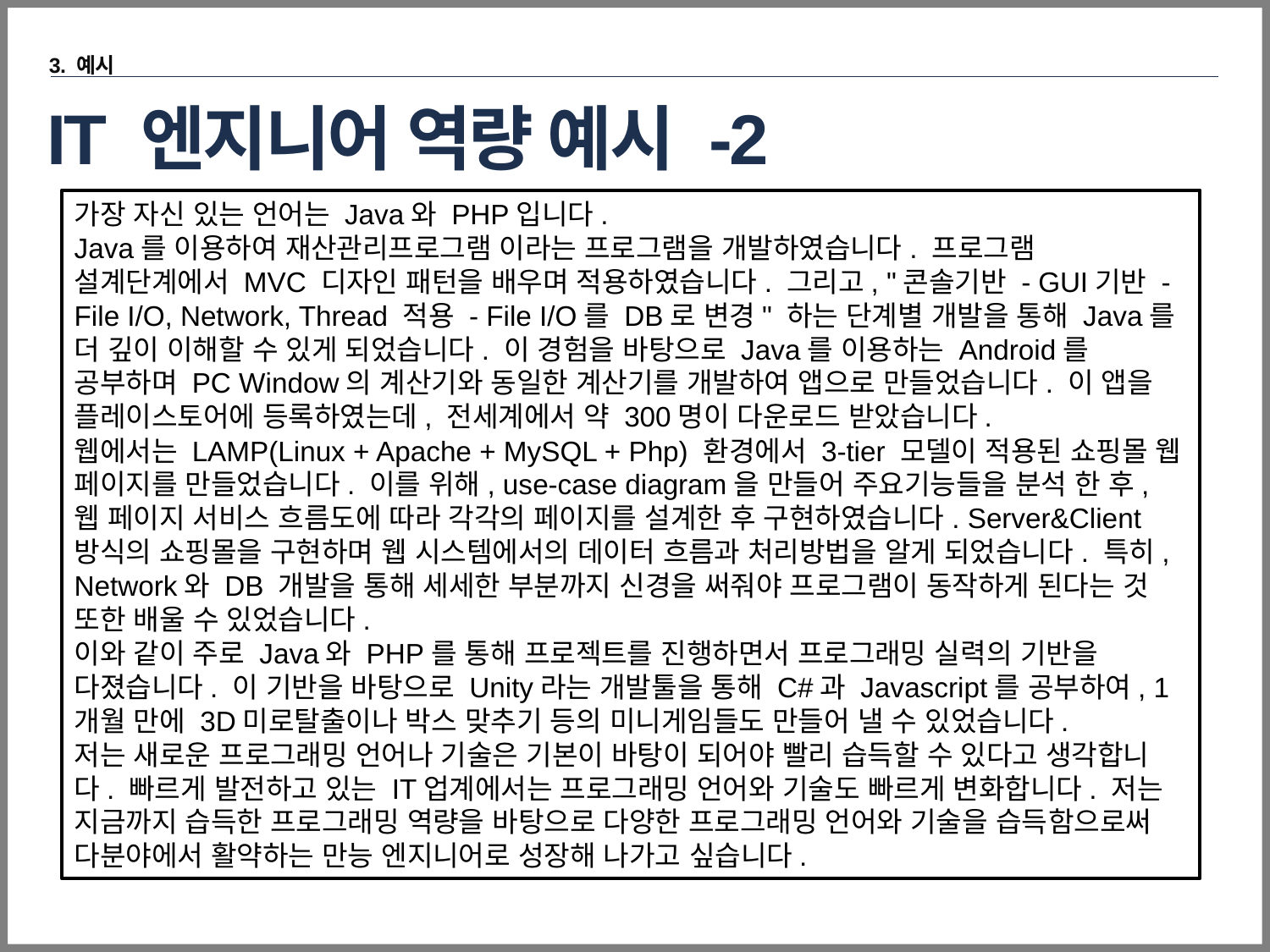

3. 예시
# IT 엔지니어 역량 예시 -2
가장 자신 있는 언어는 Java와 PHP입니다.
Java를 이용하여 재산관리프로그램 이라는 프로그램을 개발하였습니다. 프로그램 설계단계에서 MVC 디자인 패턴을 배우며 적용하였습니다. 그리고, "콘솔기반 - GUI기반 - File I/O, Network, Thread 적용 - File I/O를 DB로 변경" 하는 단계별 개발을 통해 Java를 더 깊이 이해할 수 있게 되었습니다. 이 경험을 바탕으로 Java를 이용하는 Android를 공부하며 PC Window의 계산기와 동일한 계산기를 개발하여 앱으로 만들었습니다. 이 앱을 플레이스토어에 등록하였는데, 전세계에서 약 300명이 다운로드 받았습니다.
웹에서는 LAMP(Linux + Apache + MySQL + Php) 환경에서 3-tier 모델이 적용된 쇼핑몰 웹 페이지를 만들었습니다. 이를 위해, use-case diagram을 만들어 주요기능들을 분석 한 후, 웹 페이지 서비스 흐름도에 따라 각각의 페이지를 설계한 후 구현하였습니다. Server&Client 방식의 쇼핑몰을 구현하며 웹 시스템에서의 데이터 흐름과 처리방법을 알게 되었습니다. 특히, Network와 DB 개발을 통해 세세한 부분까지 신경을 써줘야 프로그램이 동작하게 된다는 것 또한 배울 수 있었습니다.
이와 같이 주로 Java와 PHP를 통해 프로젝트를 진행하면서 프로그래밍 실력의 기반을 다졌습니다. 이 기반을 바탕으로 Unity라는 개발툴을 통해 C#과 Javascript를 공부하여, 1개월 만에 3D미로탈출이나 박스 맞추기 등의 미니게임들도 만들어 낼 수 있었습니다.
저는 새로운 프로그래밍 언어나 기술은 기본이 바탕이 되어야 빨리 습득할 수 있다고 생각합니다. 빠르게 발전하고 있는 IT업계에서는 프로그래밍 언어와 기술도 빠르게 변화합니다. 저는 지금까지 습득한 프로그래밍 역량을 바탕으로 다양한 프로그래밍 언어와 기술을 습득함으로써 다분야에서 활약하는 만능 엔지니어로 성장해 나가고 싶습니다.